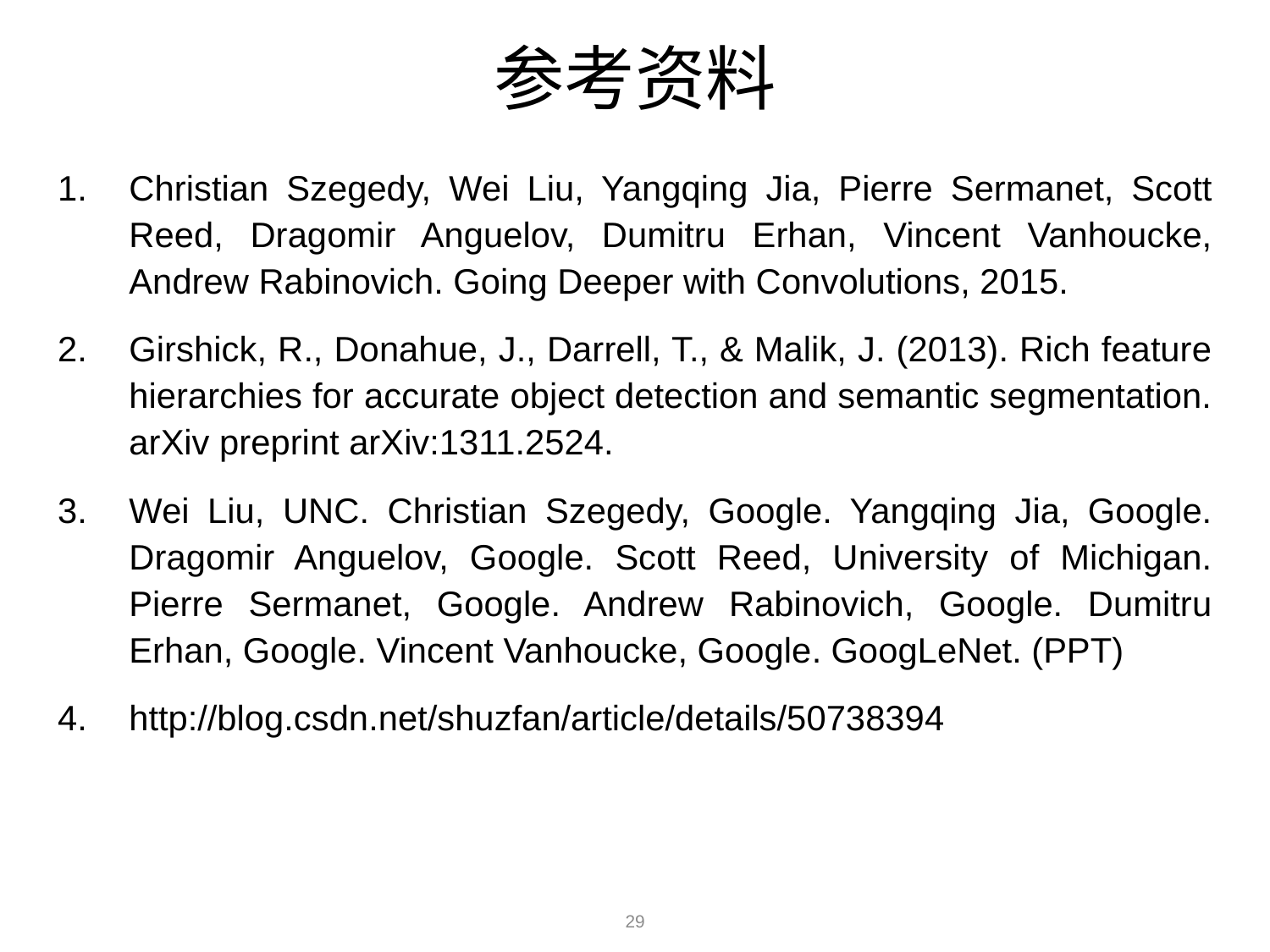

参考资料
Christian Szegedy, Wei Liu, Yangqing Jia, Pierre Sermanet, Scott Reed, Dragomir Anguelov, Dumitru Erhan, Vincent Vanhoucke, Andrew Rabinovich. Going Deeper with Convolutions, 2015.
Girshick, R., Donahue, J., Darrell, T., & Malik, J. (2013). Rich feature hierarchies for accurate object detection and semantic segmentation. arXiv preprint arXiv:1311.2524.
Wei Liu, UNC. Christian Szegedy, Google. Yangqing Jia, Google. Dragomir Anguelov, Google. Scott Reed, University of Michigan. Pierre Sermanet, Google. Andrew Rabinovich, Google. Dumitru Erhan, Google. Vincent Vanhoucke, Google. GoogLeNet. (PPT)
http://blog.csdn.net/shuzfan/article/details/50738394
29